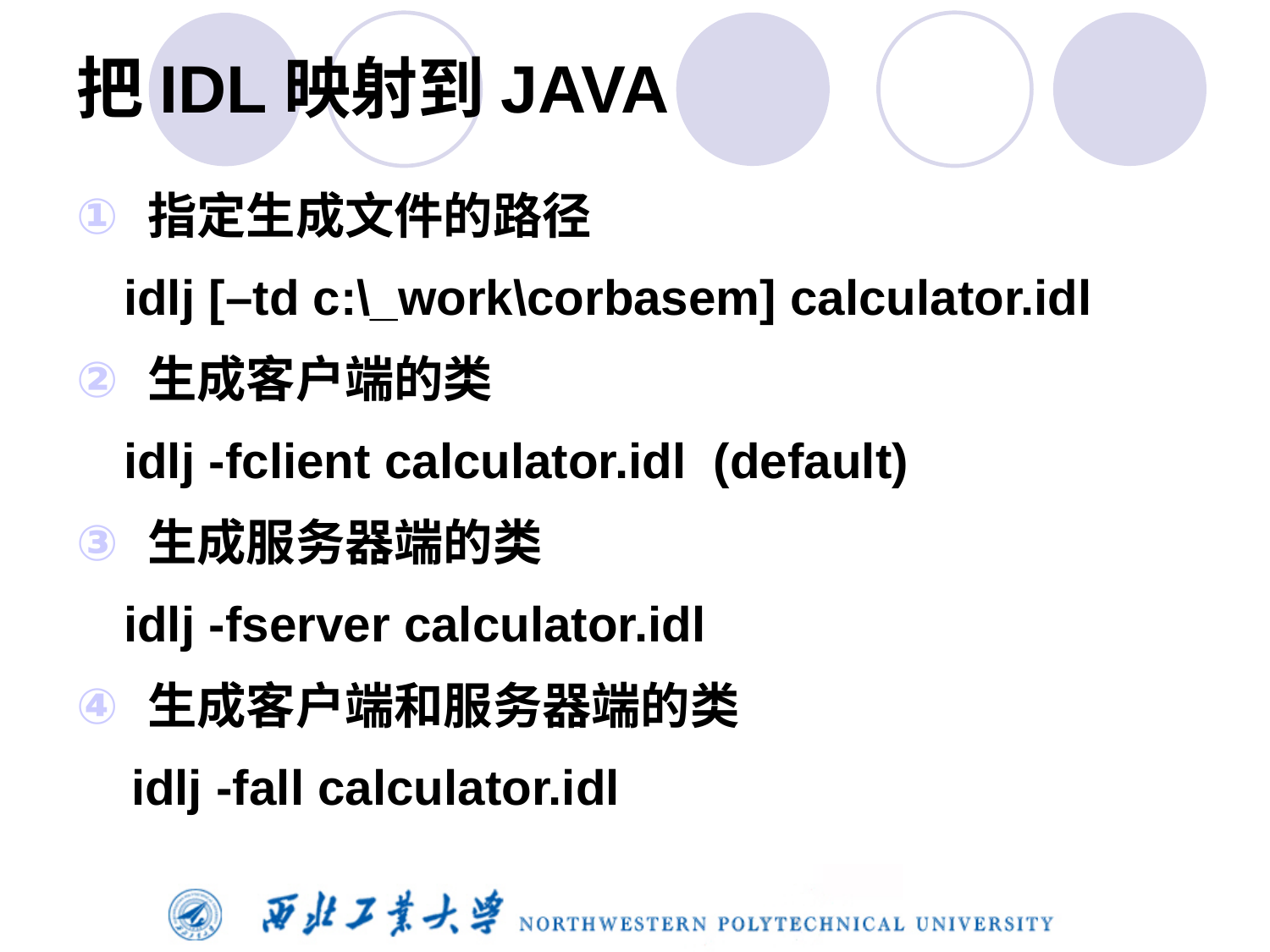

# 把IDL映射到JAVA
指定生成文件的路径
	idlj [–td c:\_work\corbasem] calculator.idl
生成客户端的类
	idlj -fclient calculator.idl  (default)
生成服务器端的类
	idlj -fserver calculator.idl
生成客户端和服务器端的类
    idlj -fall calculator.idl